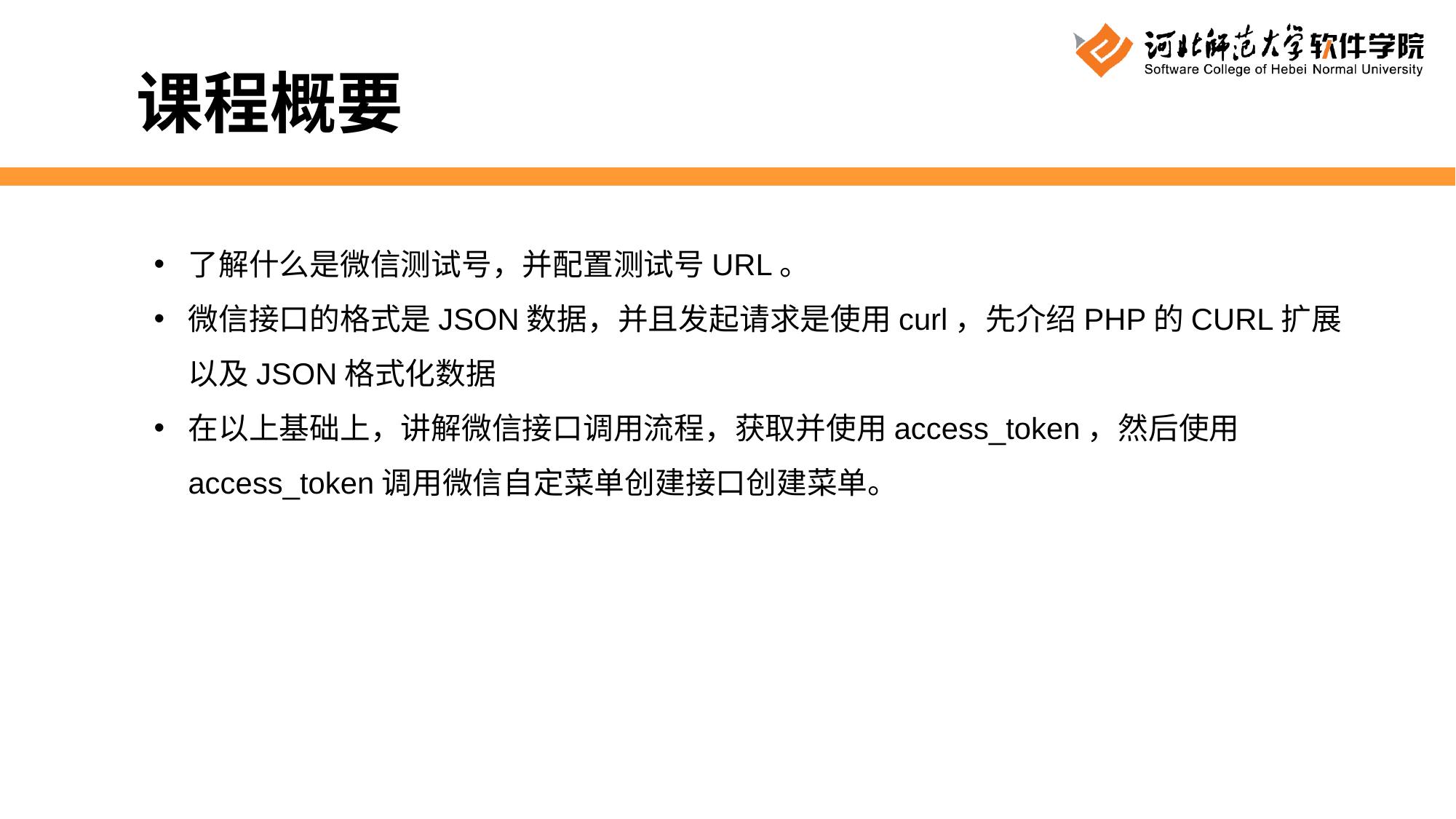

课程概要
了解什么是微信测试号，并配置测试号URL。
微信接口的格式是JSON数据，并且发起请求是使用curl，先介绍PHP的CURL扩展以及JSON格式化数据
在以上基础上，讲解微信接口调用流程，获取并使用access_token，然后使用access_token调用微信自定菜单创建接口创建菜单。